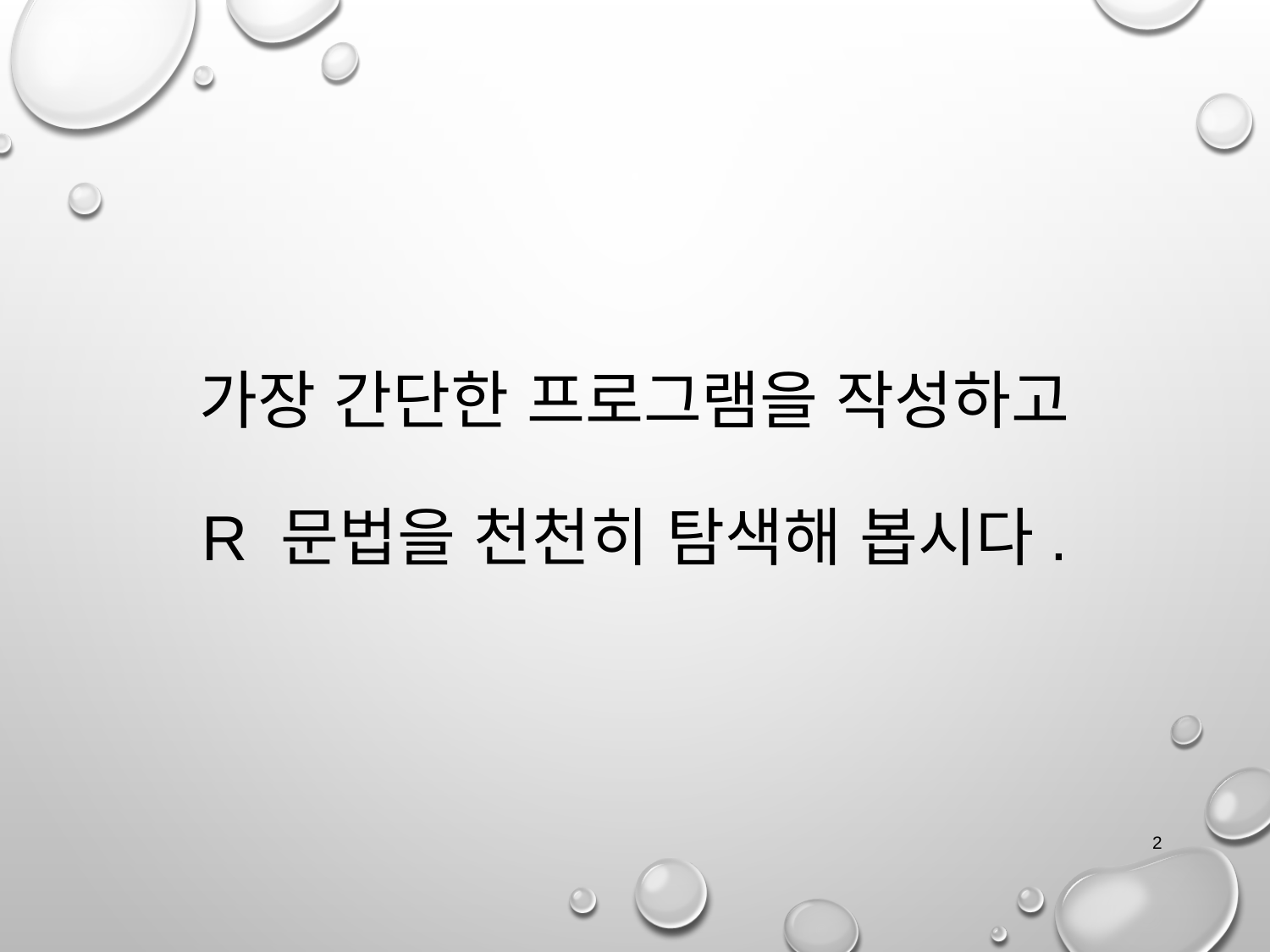

# 가장 간단한 프로그램을 작성하고 R 문법을 천천히 탐색해 봅시다.
2